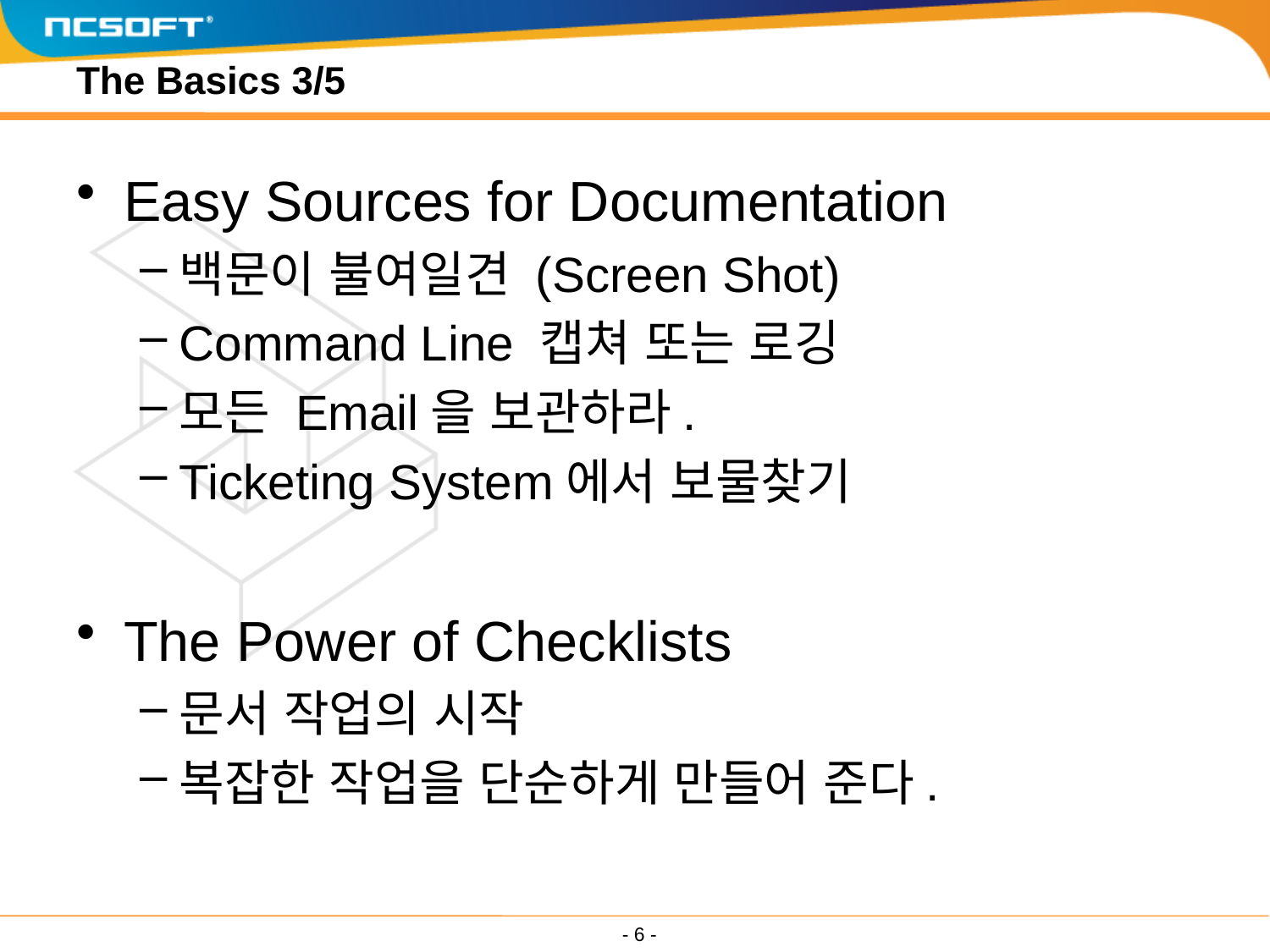

# The Basics 3/5
Easy Sources for Documentation
백문이 불여일견 (Screen Shot)
Command Line 캡쳐 또는 로깅
모든 Email을 보관하라.
Ticketing System에서 보물찾기

The Power of Checklists
문서 작업의 시작
복잡한 작업을 단순하게 만들어 준다.

 - 6 -